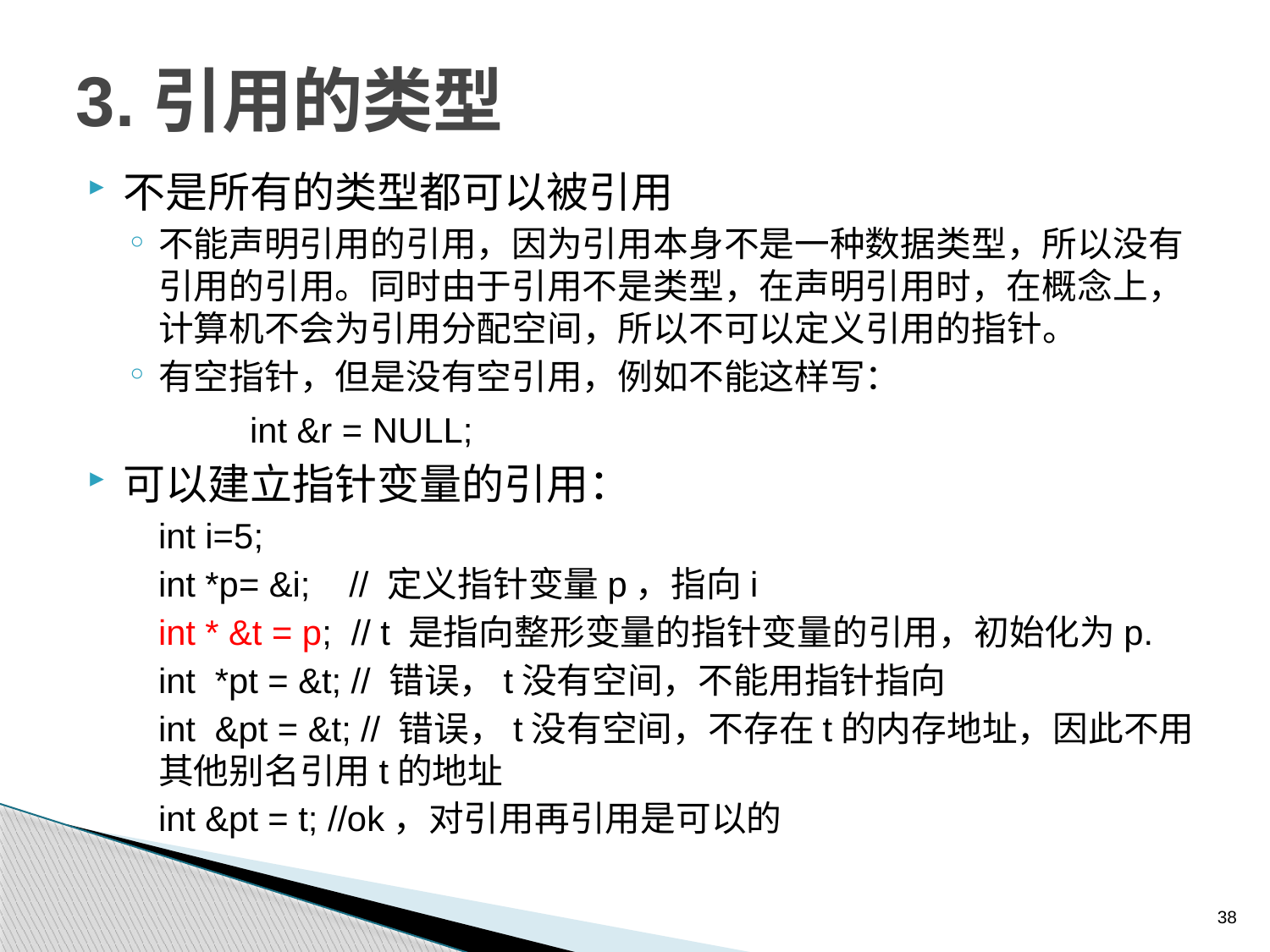

# 3.引用的类型
不是所有的类型都可以被引用
不能声明引用的引用，因为引用本身不是一种数据类型，所以没有引用的引用。同时由于引用不是类型，在声明引用时，在概念上，计算机不会为引用分配空间，所以不可以定义引用的指针。
有空指针，但是没有空引用，例如不能这样写：
		int &r = NULL;
可以建立指针变量的引用：
	int i=5;
	int *p= &i;    // 定义指针变量p，指向i
	int * &t = p;  // t 是指向整形变量的指针变量的引用，初始化为p.
	int  *pt = &t; // 错误，t没有空间，不能用指针指向
	int  &pt = &t; // 错误，t没有空间，不存在t的内存地址，因此不用其他别名引用t的地址
	int &pt = t; //ok，对引用再引用是可以的

38